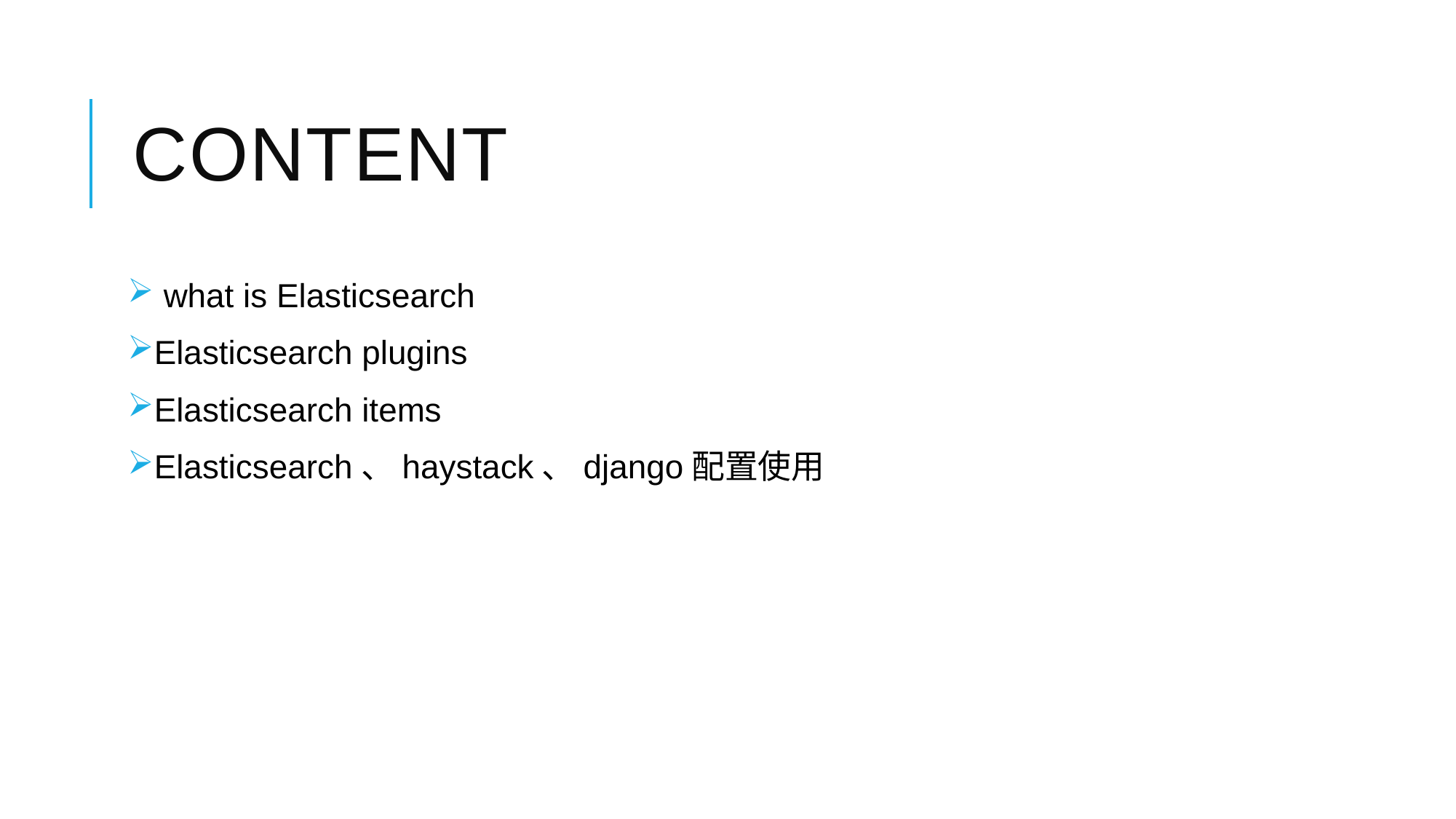

# content
 what is Elasticsearch
Elasticsearch plugins
Elasticsearch items
Elasticsearch、haystack、django配置使用